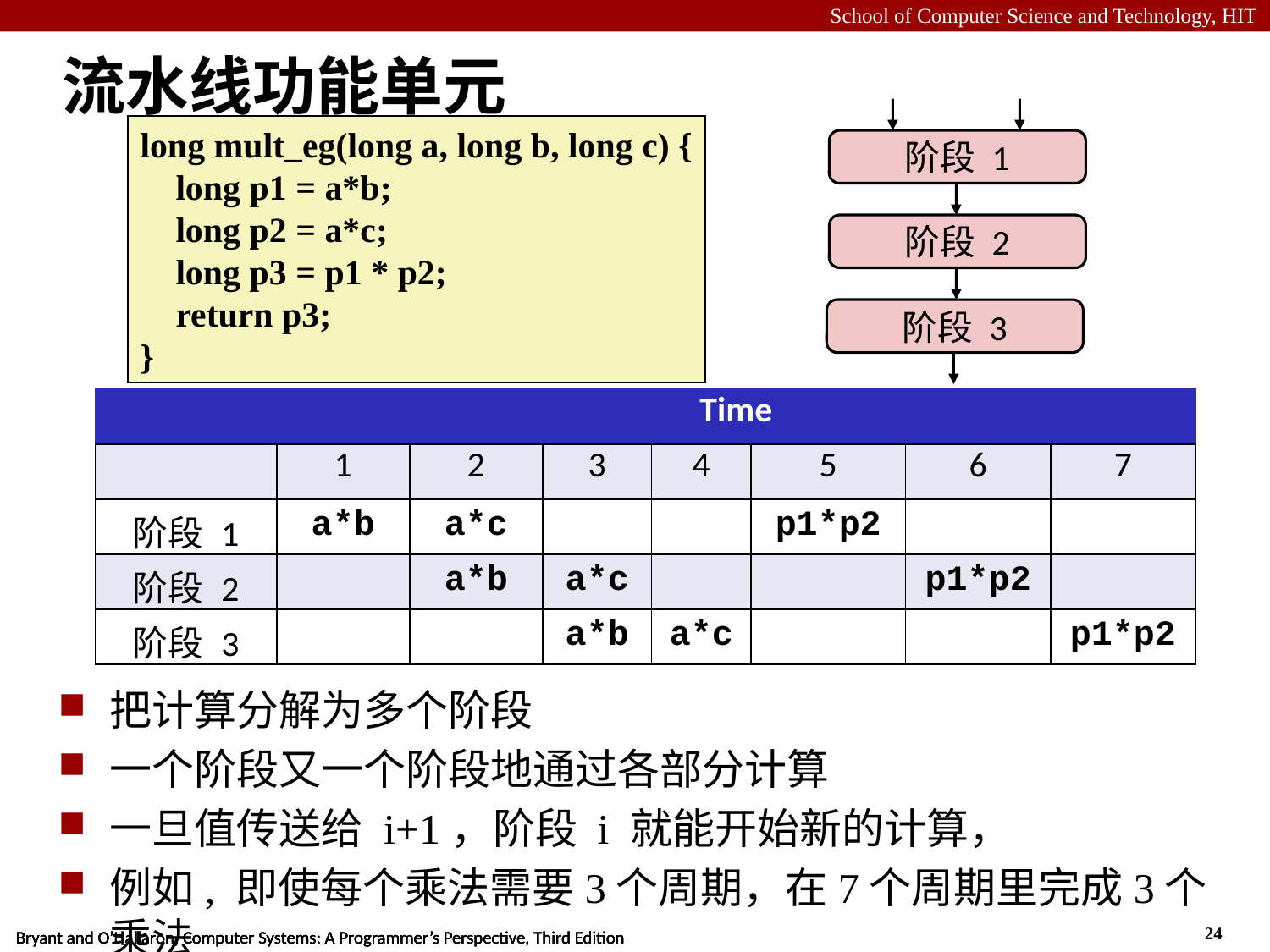

# 流水线功能单元

阶段 1

阶段 2

阶段 3

long mult_eg(long a, long b, long c) {
    long p1 = a*b;
    long p2 = a*c;
    long p3 = p1 * p2;
    return p3;
}
|  | Time |  |  |  |  |  |  |
| --- | --- | --- | --- | --- | --- | --- | --- |
|  | 1 | 2 | 3 | 4 | 5 | 6 | 7 |
| 阶段 1 | a\*b | a\*c |  |  | p1\*p2 |  |  |
| 阶段 2 |  | a\*b | a\*c |  |  | p1\*p2 |  |
| 阶段 3 |  |  | a\*b | a\*c |  |  | p1\*p2 |
把计算分解为多个阶段
一个阶段又一个阶段地通过各部分计算
一旦值传送给 i+1，阶段 i 就能开始新的计算，
例如, 即使每个乘法需要3个周期，在7个周期里完成3个乘法